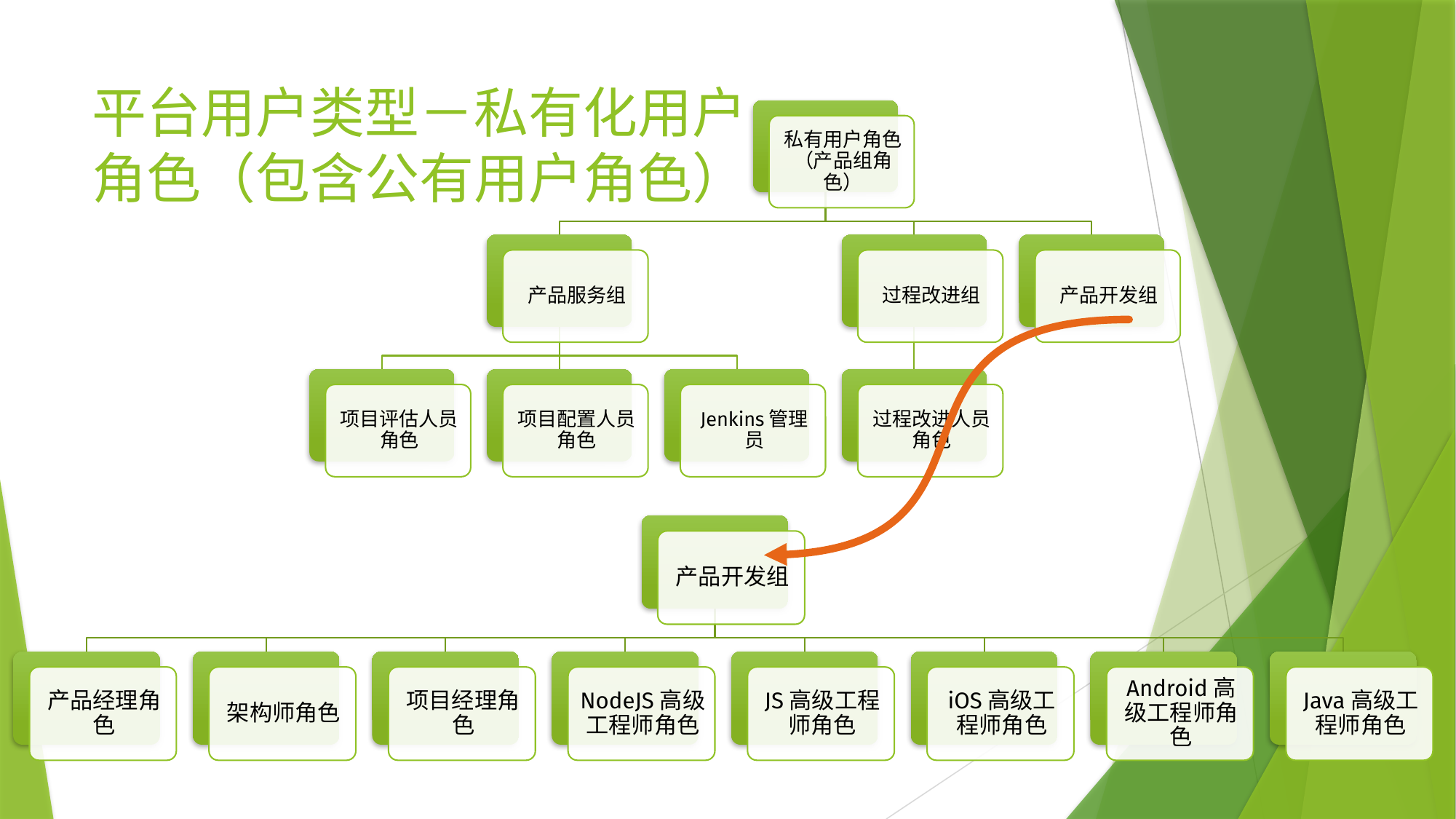

# 平台用户类型－私有化用户 角色（包含公有用户角色）
私有用户角色（产品组角色）
产品服务组
项目评估人员角色
项目配置人员角色
Jenkins管理员
过程改进组
过程改进人员角色
产品开发组
产品开发组
产品经理角色
架构师角色
项目经理角色
NodeJS高级工程师角色
JS高级工程师角色
iOS高级工程师角色
Android高级工程师角色
Java高级工程师角色